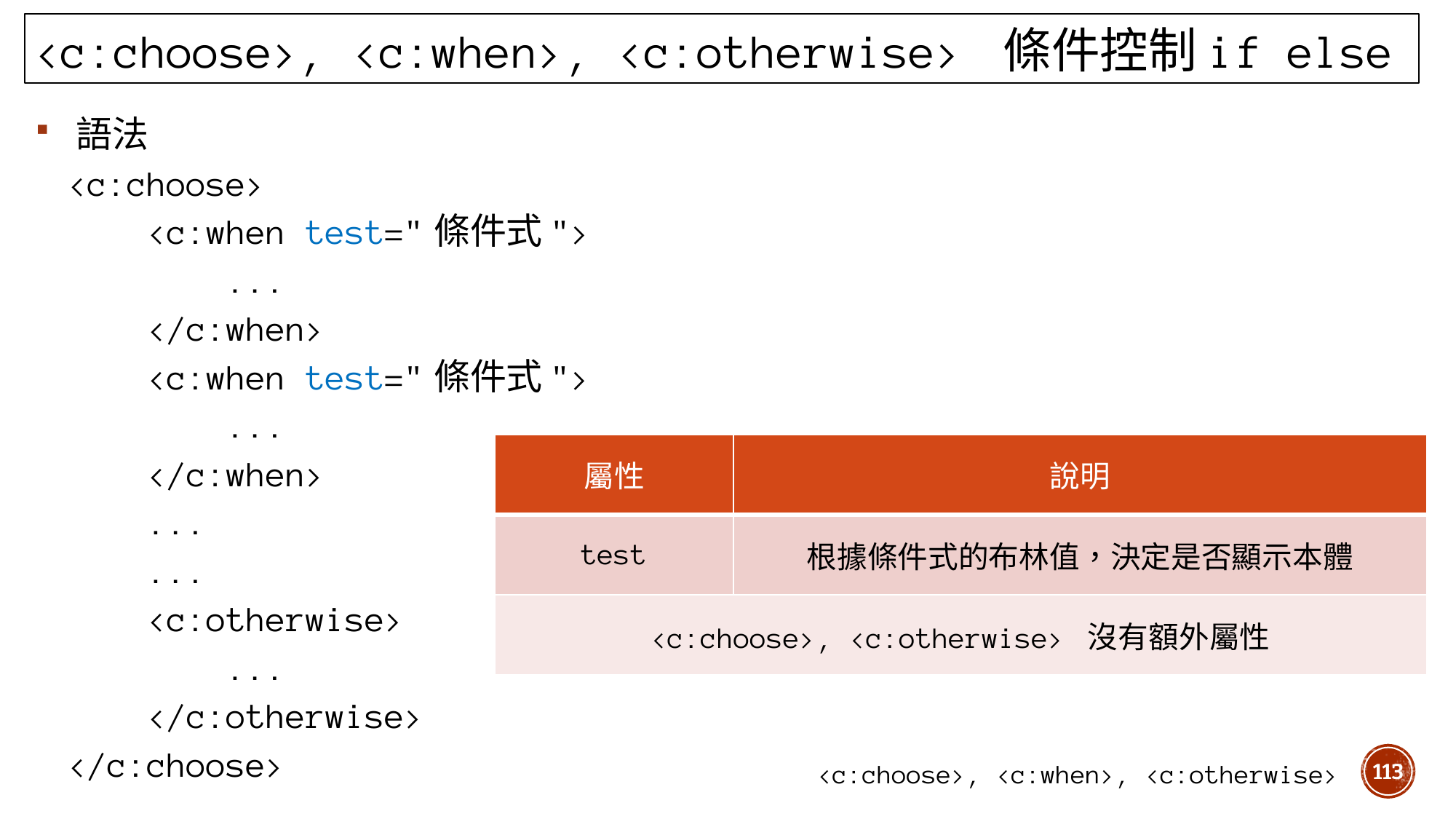

<c:choose>, <c:when>, <c:otherwise> 條件控制if else
語法
<c:choose>
    <c:when test="條件式">
        ...
    </c:when>
    <c:when test="條件式">
        ...
    </c:when>
    ...
    ...
    <c:otherwise>
        ...
    </c:otherwise>
</c:choose>
| 屬性 | 說明 |
| --- | --- |
| test | 根據條件式的布林值，決定是否顯示本體 |
| <c:choose>, <c:otherwise> 沒有額外屬性 |  |
113
<c:choose>, <c:when>, <c:otherwise>